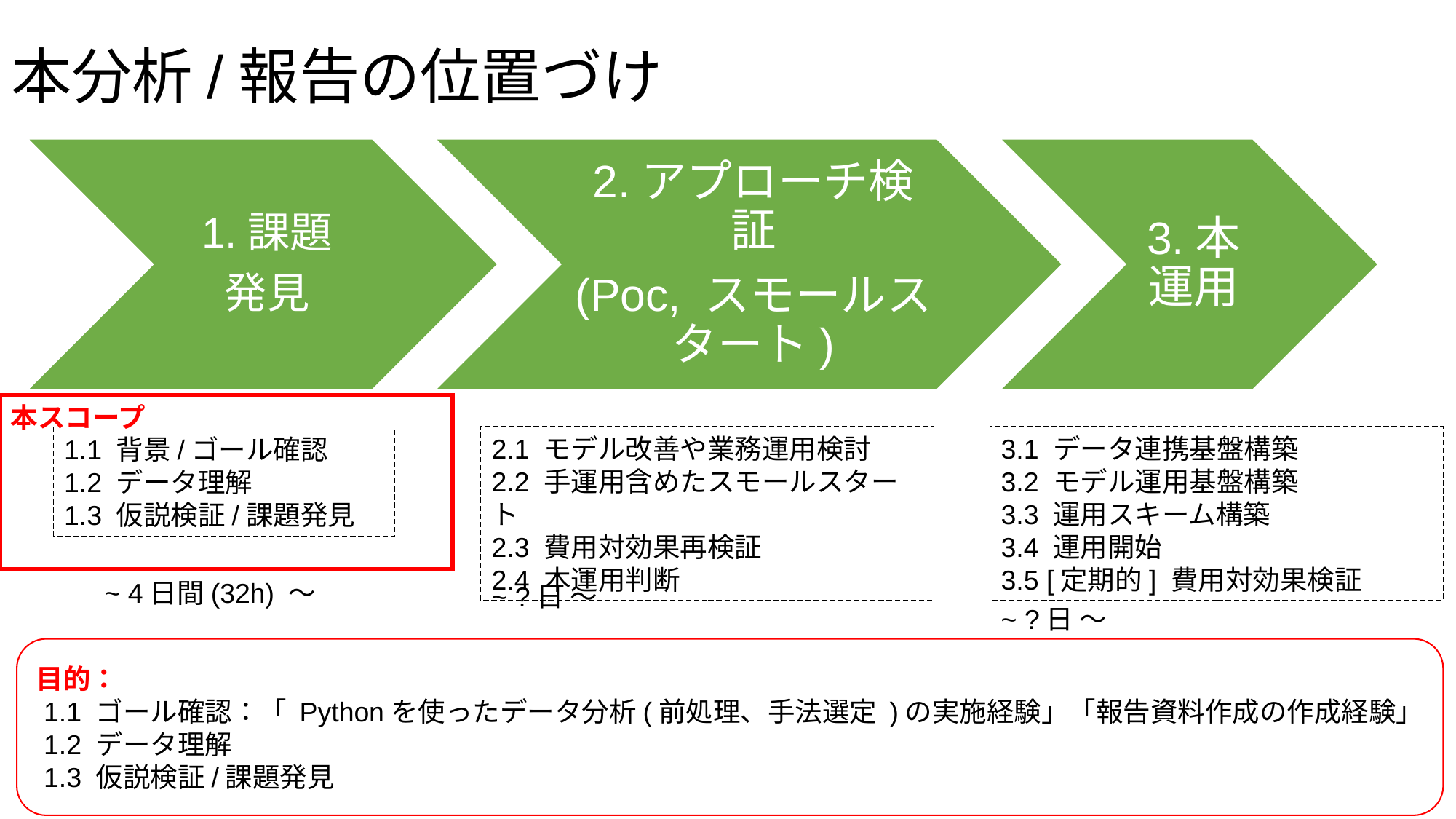

# 本分析/報告の位置づけ
1.課題
発見
2.アプローチ検証
(Poc, スモールスタート)
3.本運用
本スコープ

2.1 モデル改善や業務運用検討
2.2 手運用含めたスモールスタート
2.3 費用対効果再検証
2.4 本運用判断
3.1 データ連携基盤構築
3.2 モデル運用基盤構築
3.3 運用スキーム構築
3.4 運用開始
3.5 [定期的] 費用対効果検証
1.1 背景/ゴール確認
1.2 データ理解
1.3 仮説検証/課題発見
~ 4日間(32h) ～
~ ?日 ～
~ ?日 ～
目的：
 1.1 ゴール確認：「 Pythonを使ったデータ分析(前処理、手法選定 )の実施経験」「報告資料作成の作成経験」
 1.2 データ理解
 1.3 仮説検証/課題発見